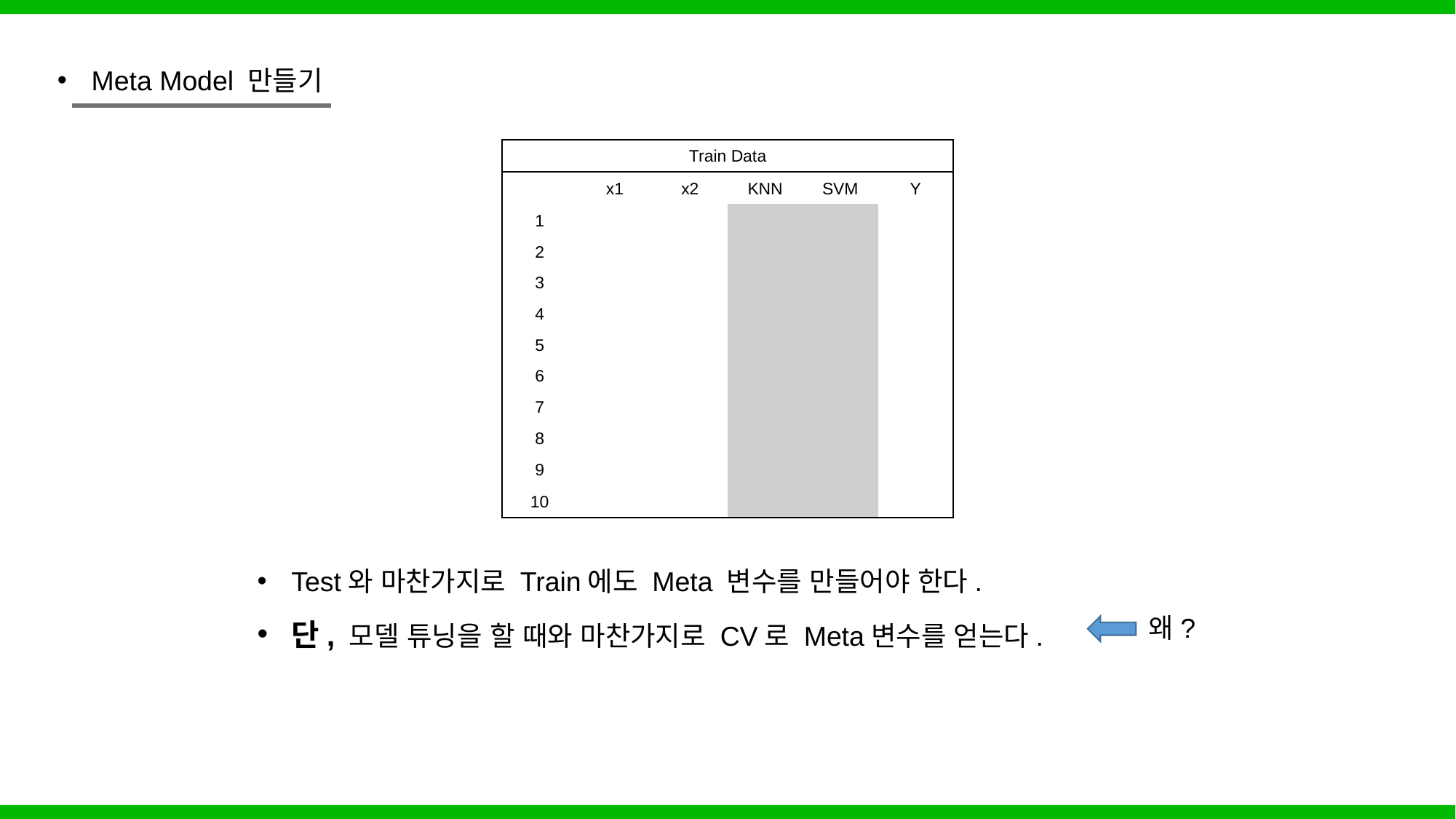

Meta Model 만들기
| Train Data |  |  |  |  |  |
| --- | --- | --- | --- | --- | --- |
|  | x1 | x2 | KNN | SVM | Y |
| 1 |  |  |  |  |  |
| 2 |  |  |  |  |  |
| 3 |  |  |  |  |  |
| 4 |  |  |  |  |  |
| 5 |  |  |  |  |  |
| 6 |  |  |  |  |  |
| 7 |  |  |  |  |  |
| 8 |  |  |  |  |  |
| 9 |  |  |  |  |  |
| 10 |  |  |  |  |  |
Test와 마찬가지로 Train에도 Meta 변수를 만들어야 한다.
단, 모델 튜닝을 할 때와 마찬가지로 CV로 Meta변수를 얻는다.

왜?